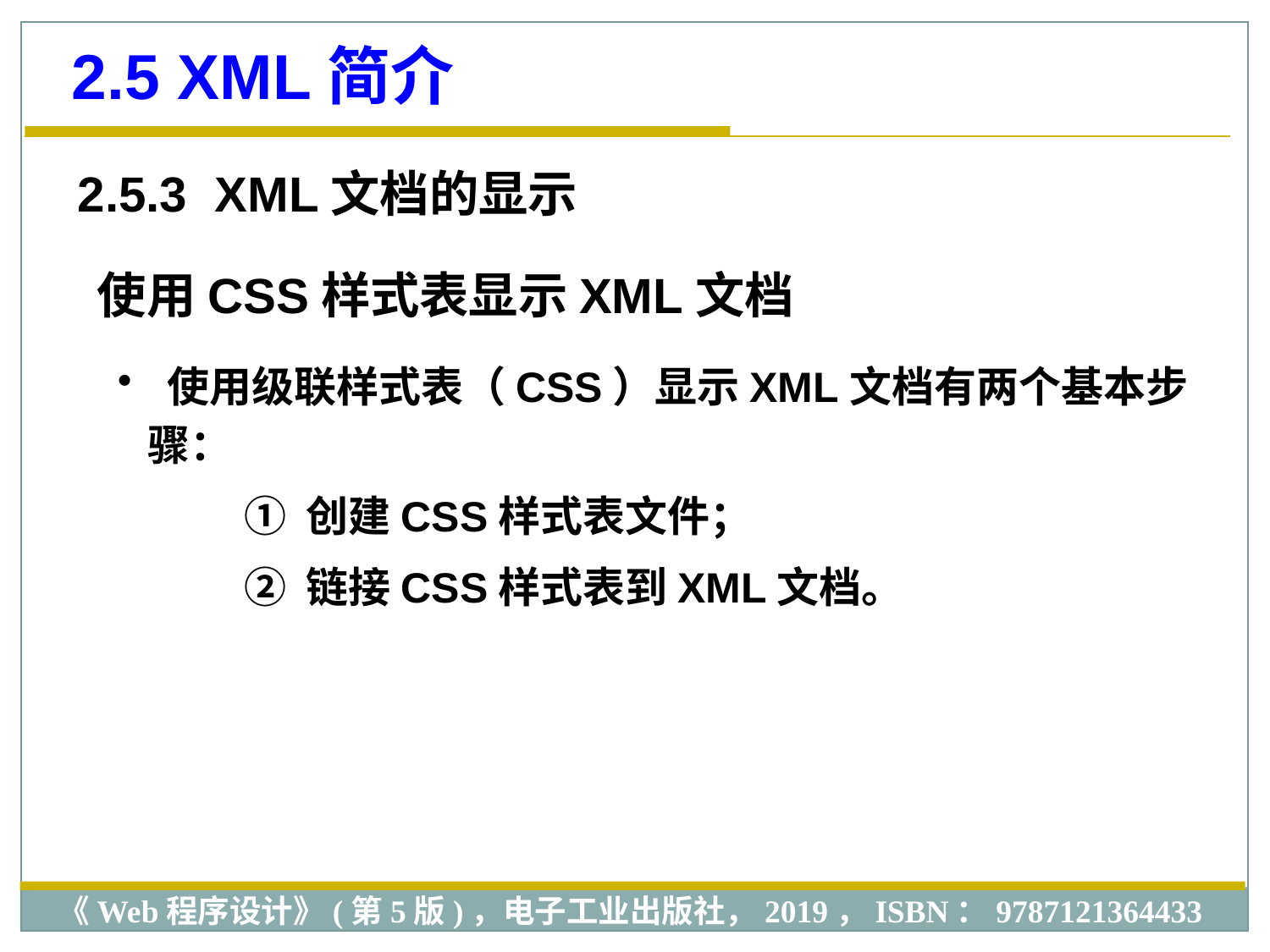

2.5 XML简介
2.5.3  XML文档的显示
使用CSS样式表显示XML文档
 使用级联样式表（CSS）显示XML文档有两个基本步骤：
① 创建CSS样式表文件；
② 链接CSS样式表到XML文档。